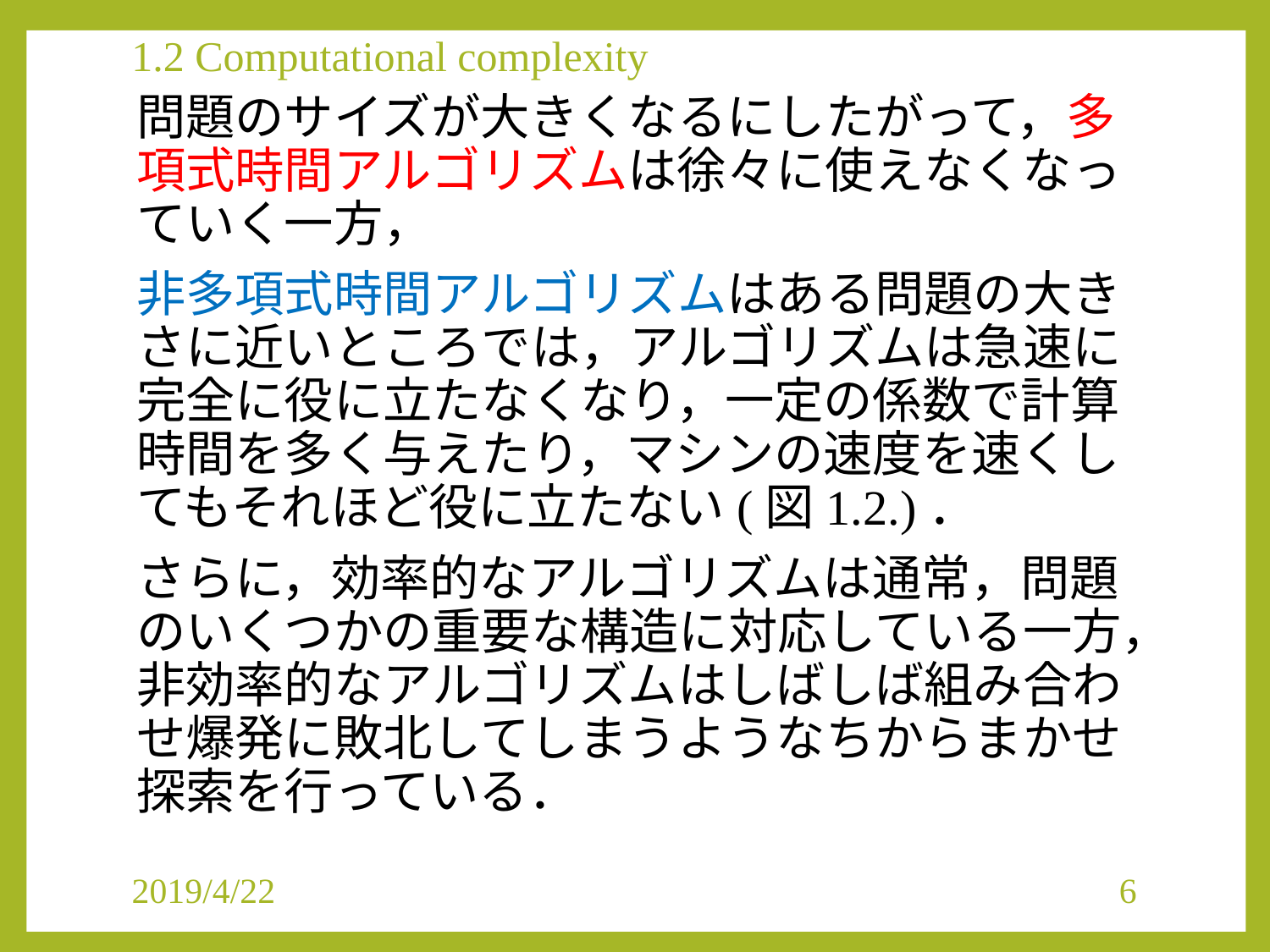

# 1.2 Computational complexity
問題のサイズが大きくなるにしたがって，多項式時間アルゴリズムは徐々に使えなくなっていく一方，
非多項式時間アルゴリズムはある問題の大きさに近いところでは，アルゴリズムは急速に完全に役に立たなくなり，一定の係数で計算時間を多く与えたり，マシンの速度を速くしてもそれほど役に立たない(図1.2.)．
さらに，効率的なアルゴリズムは通常，問題のいくつかの重要な構造に対応している一方，非効率的なアルゴリズムはしばしば組み合わせ爆発に敗北してしまうようなちからまかせ探索を行っている．

2019/4/22
6